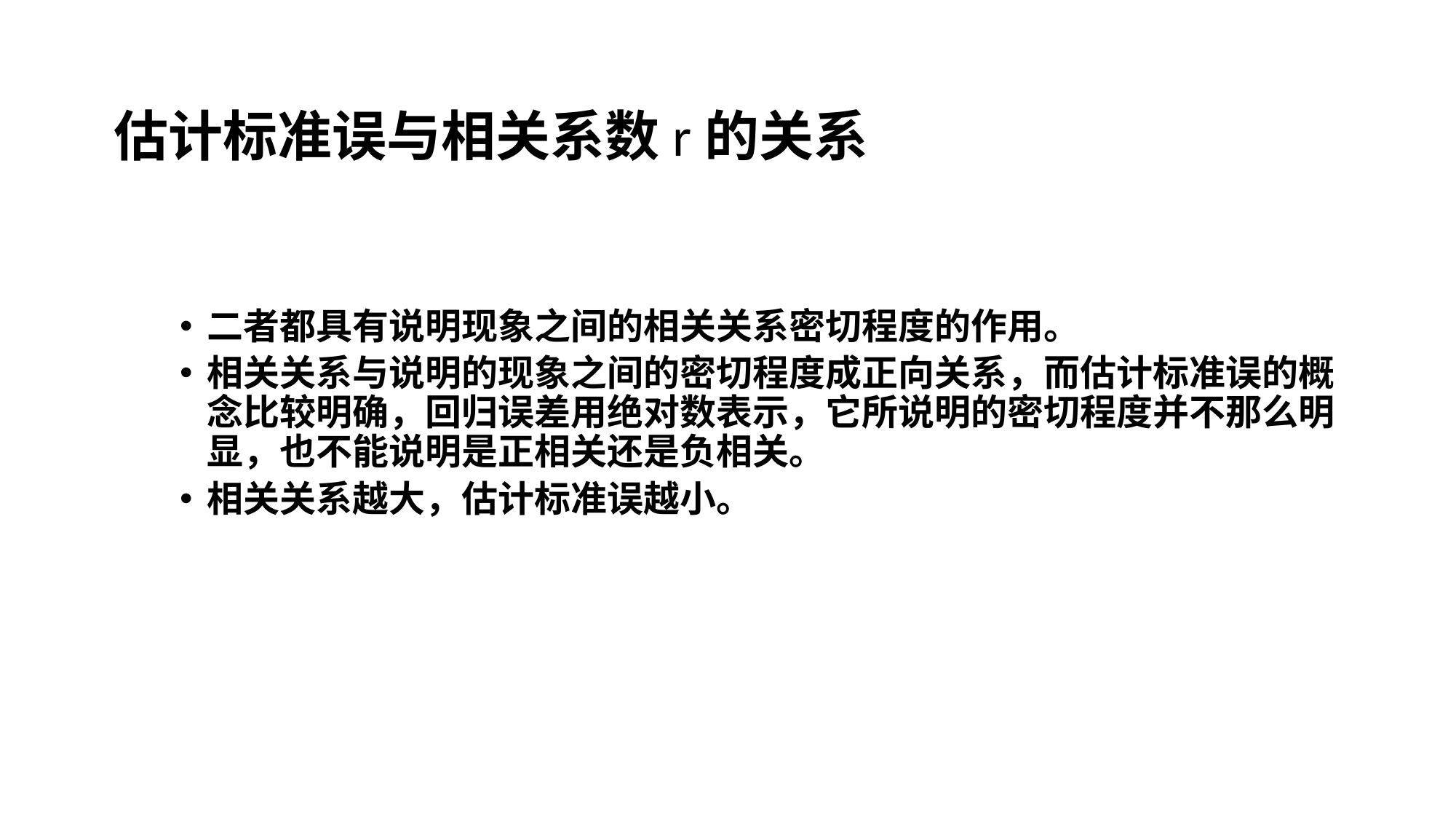

# 估计标准误与相关系数r的关系
二者都具有说明现象之间的相关关系密切程度的作用。
相关关系与说明的现象之间的密切程度成正向关系，而估计标准误的概念比较明确，回归误差用绝对数表示，它所说明的密切程度并不那么明显，也不能说明是正相关还是负相关。
相关关系越大，估计标准误越小。